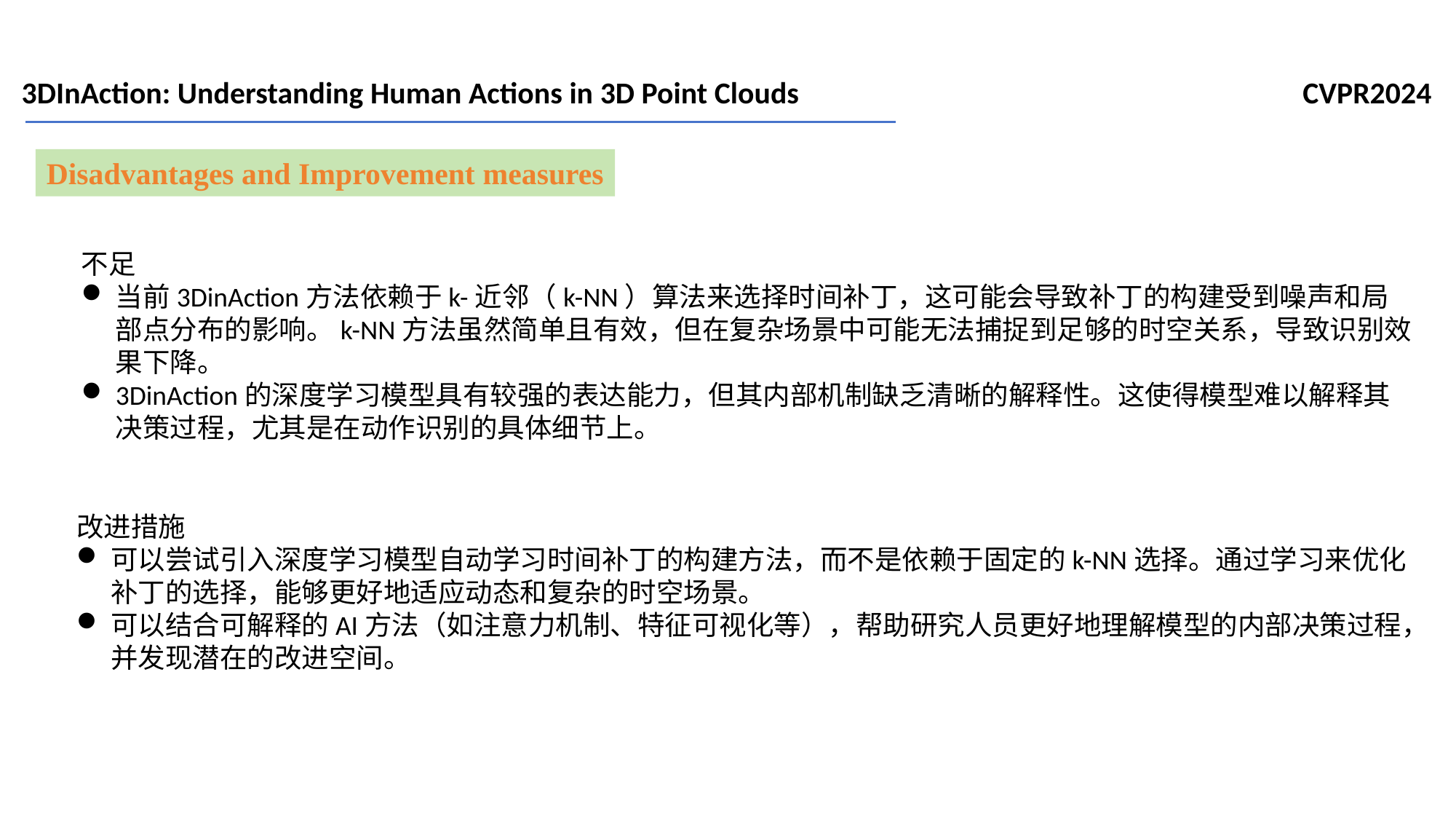

3DInAction: Understanding Human Actions in 3D Point Clouds                                                                         CVPR2024
Disadvantages and Improvement measures
不足
当前3DinAction方法依赖于k-近邻（k-NN）算法来选择时间补丁，这可能会导致补丁的构建受到噪声和局部点分布的影响。k-NN方法虽然简单且有效，但在复杂场景中可能无法捕捉到足够的时空关系，导致识别效果下降。
3DinAction的深度学习模型具有较强的表达能力，但其内部机制缺乏清晰的解释性。这使得模型难以解释其决策过程，尤其是在动作识别的具体细节上。
改进措施
可以尝试引入深度学习模型自动学习时间补丁的构建方法，而不是依赖于固定的k-NN选择。通过学习来优化补丁的选择，能够更好地适应动态和复杂的时空场景。
可以结合可解释的AI方法（如注意力机制、特征可视化等），帮助研究人员更好地理解模型的内部决策过程，并发现潜在的改进空间。